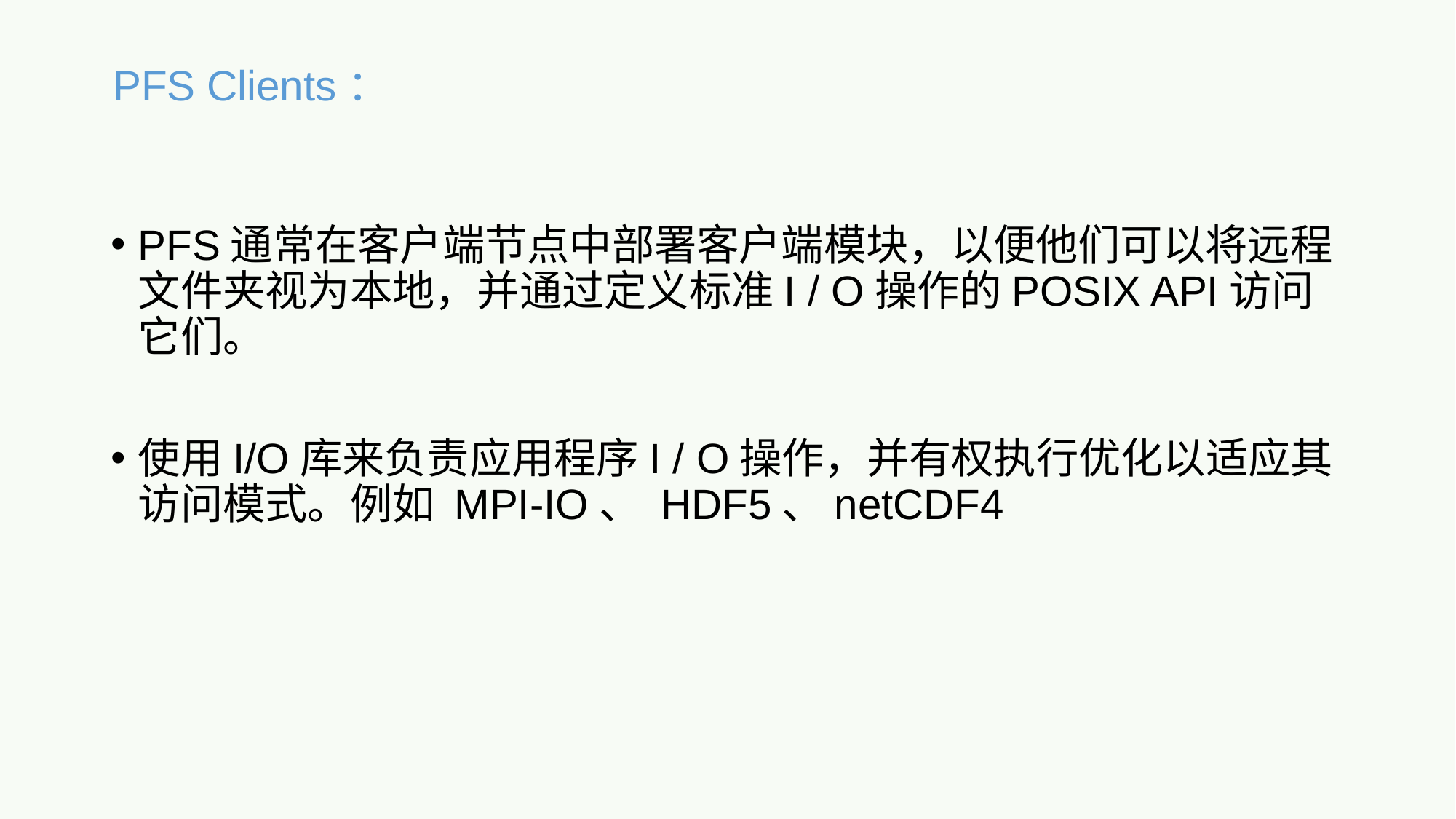

# PFS Clients：
PFS通常在客户端节点中部署客户端模块，以便他们可以将远程文件夹视为本地，并通过定义标准I / O操作的POSIX API访问它们。

使用I/O库来负责应用程序I / O操作，并有权执行优化以适应其访问模式。例如 MPI-IO、 HDF5、netCDF4